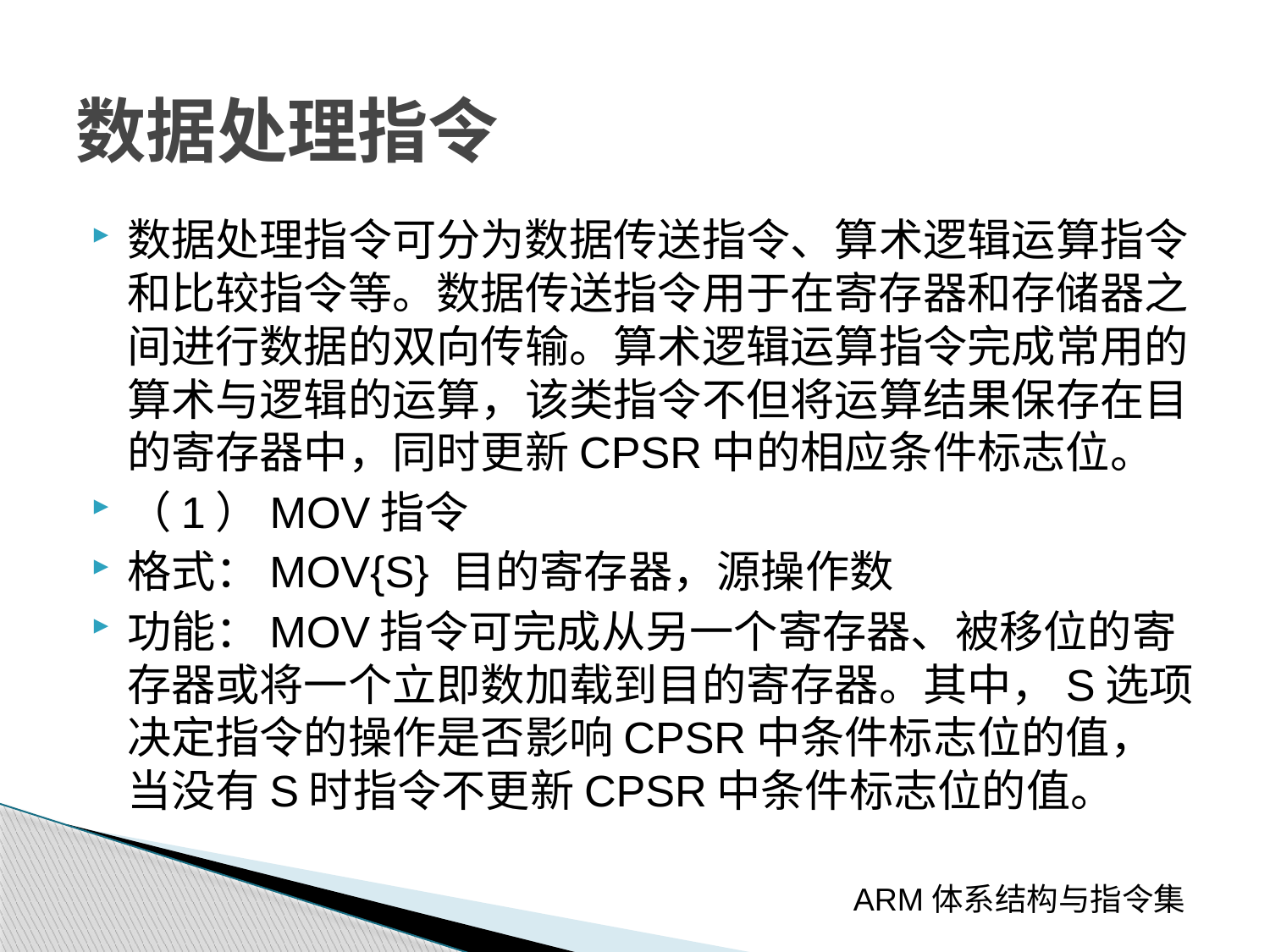

# 数据处理指令
数据处理指令可分为数据传送指令、算术逻辑运算指令和比较指令等。数据传送指令用于在寄存器和存储器之间进行数据的双向传输。算术逻辑运算指令完成常用的算术与逻辑的运算，该类指令不但将运算结果保存在目的寄存器中，同时更新CPSR中的相应条件标志位。
（1）MOV指令
格式：MOV{S} 目的寄存器，源操作数
功能：MOV指令可完成从另一个寄存器、被移位的寄存器或将一个立即数加载到目的寄存器。其中，S选项决定指令的操作是否影响CPSR中条件标志位的值，当没有S时指令不更新CPSR中条件标志位的值。
            ARM体系结构与指令集